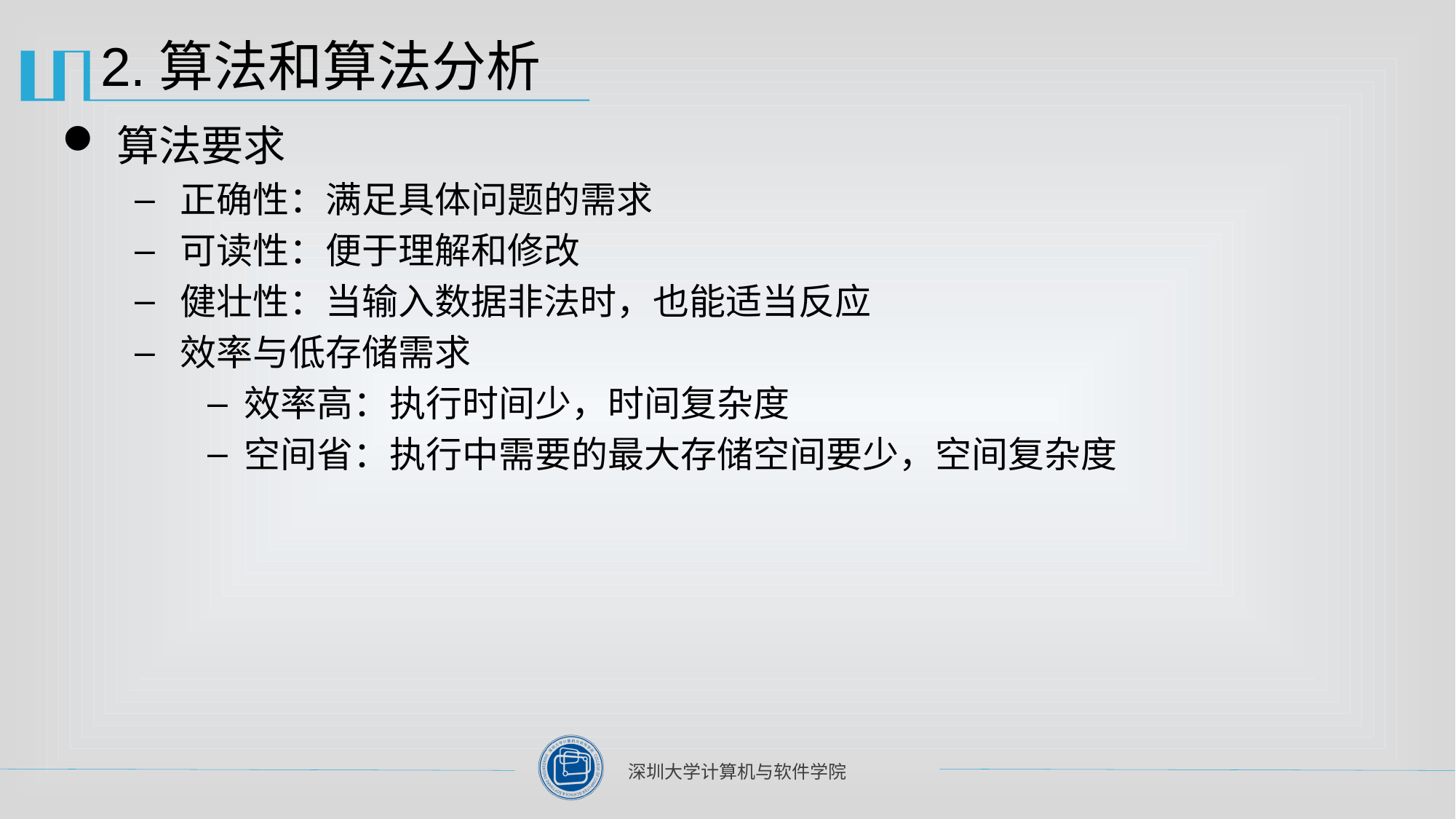

# 2.算法和算法分析
算法要求
正确性：满足具体问题的需求
可读性：便于理解和修改
健壮性：当输入数据非法时，也能适当反应
效率与低存储需求
效率高：执行时间少，时间复杂度
空间省：执行中需要的最大存储空间要少，空间复杂度

24